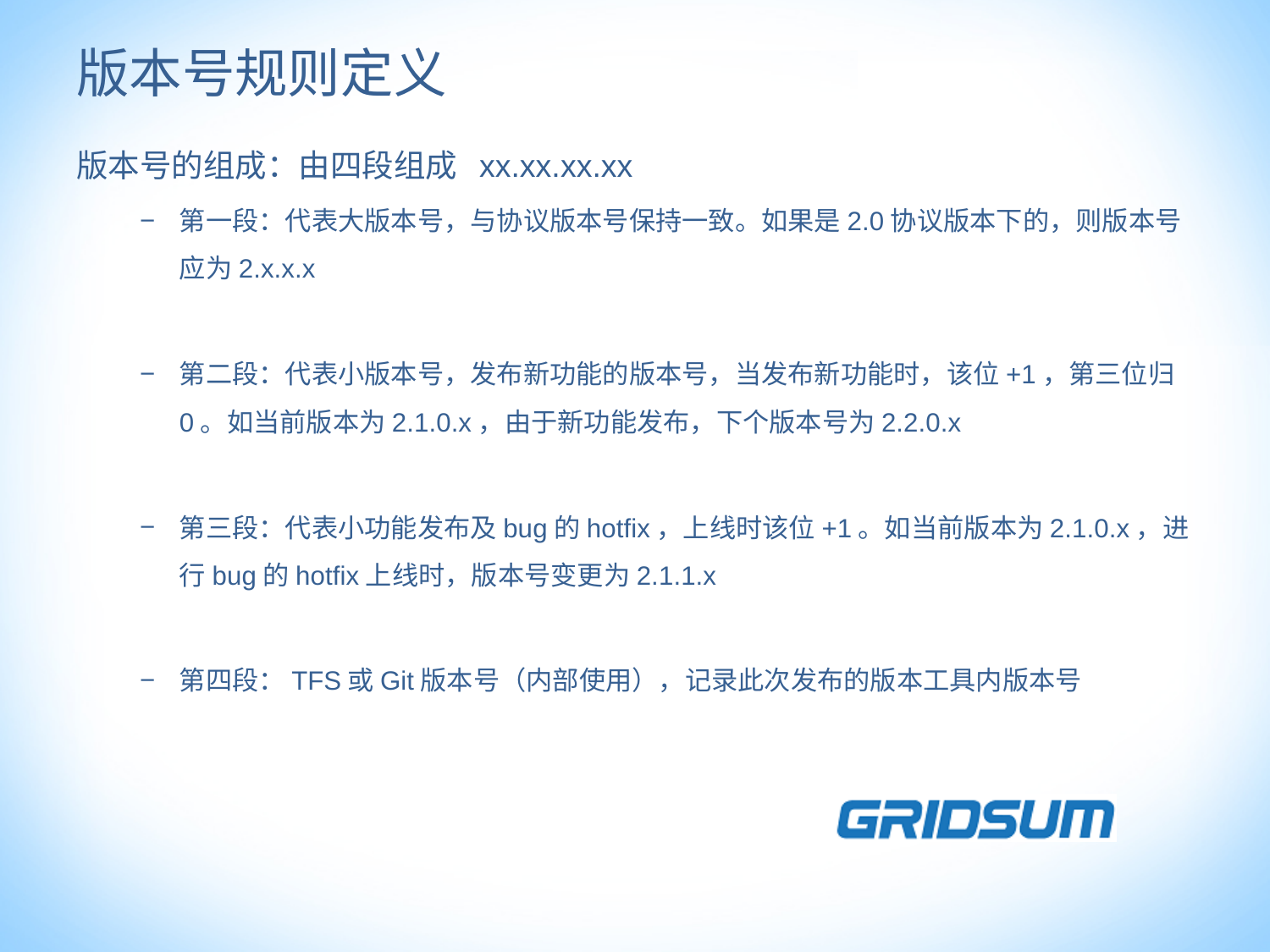

# 版本号规则定义
版本号的组成：由四段组成  xx.xx.xx.xx
第一段：代表大版本号，与协议版本号保持一致。如果是2.0协议版本下的，则版本号应为2.x.x.x

第二段：代表小版本号，发布新功能的版本号，当发布新功能时，该位+1，第三位归0。如当前版本为2.1.0.x，由于新功能发布，下个版本号为2.2.0.x

第三段：代表小功能发布及bug的hotfix，上线时该位+1。如当前版本为2.1.0.x，进行bug的hotfix上线时，版本号变更为2.1.1.x

第四段：TFS或Git版本号（内部使用），记录此次发布的版本工具内版本号